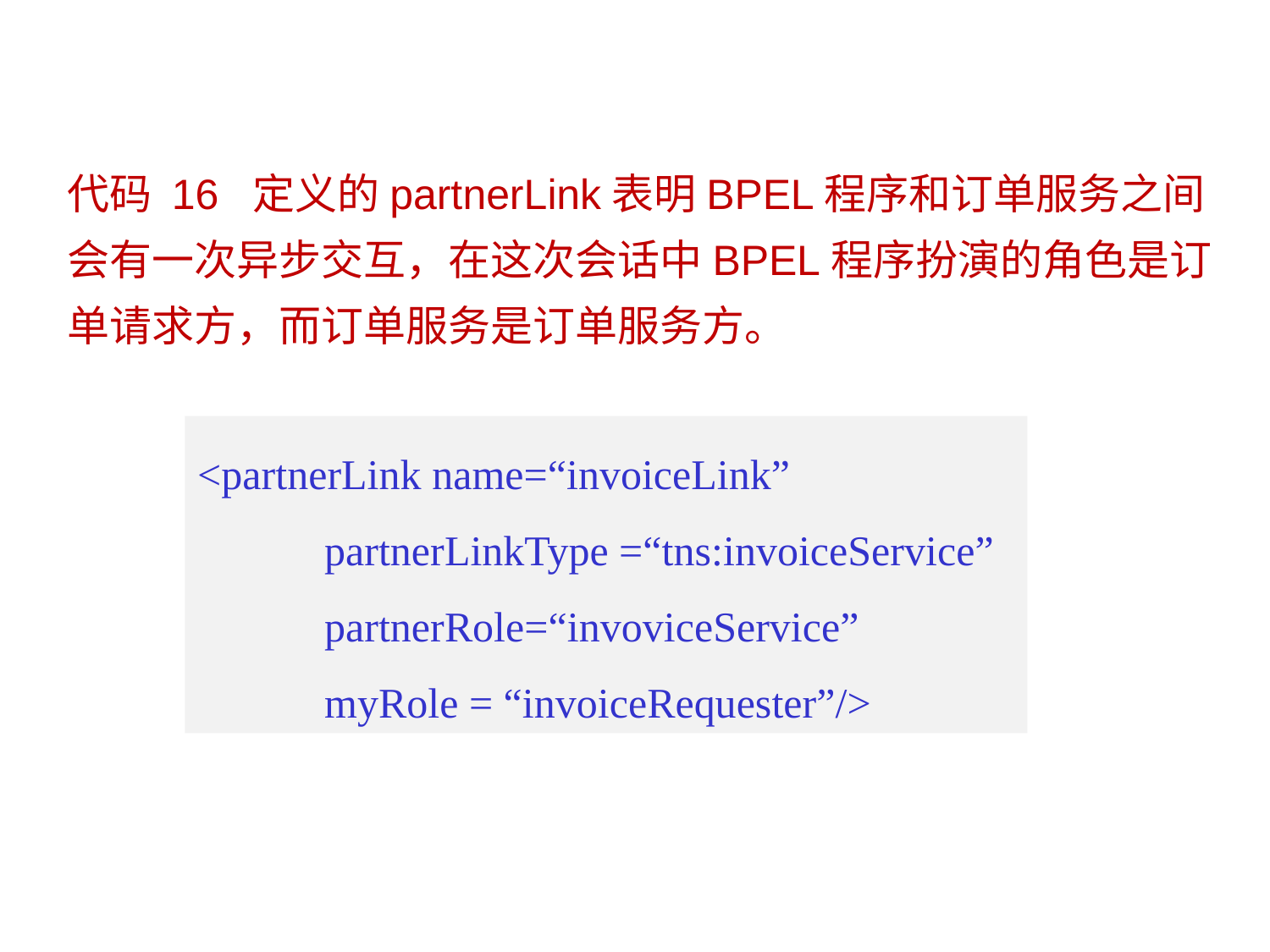

代码 16  定义的partnerLink表明BPEL程序和订单服务之间会有一次异步交互，在这次会话中BPEL程序扮演的角色是订单请求方，而订单服务是订单服务方。
<partnerLink name=“invoiceLink”
            partnerLinkType =“tns:invoiceService”
            partnerRole=“invoviceService”
            myRole = “invoiceRequester”/>